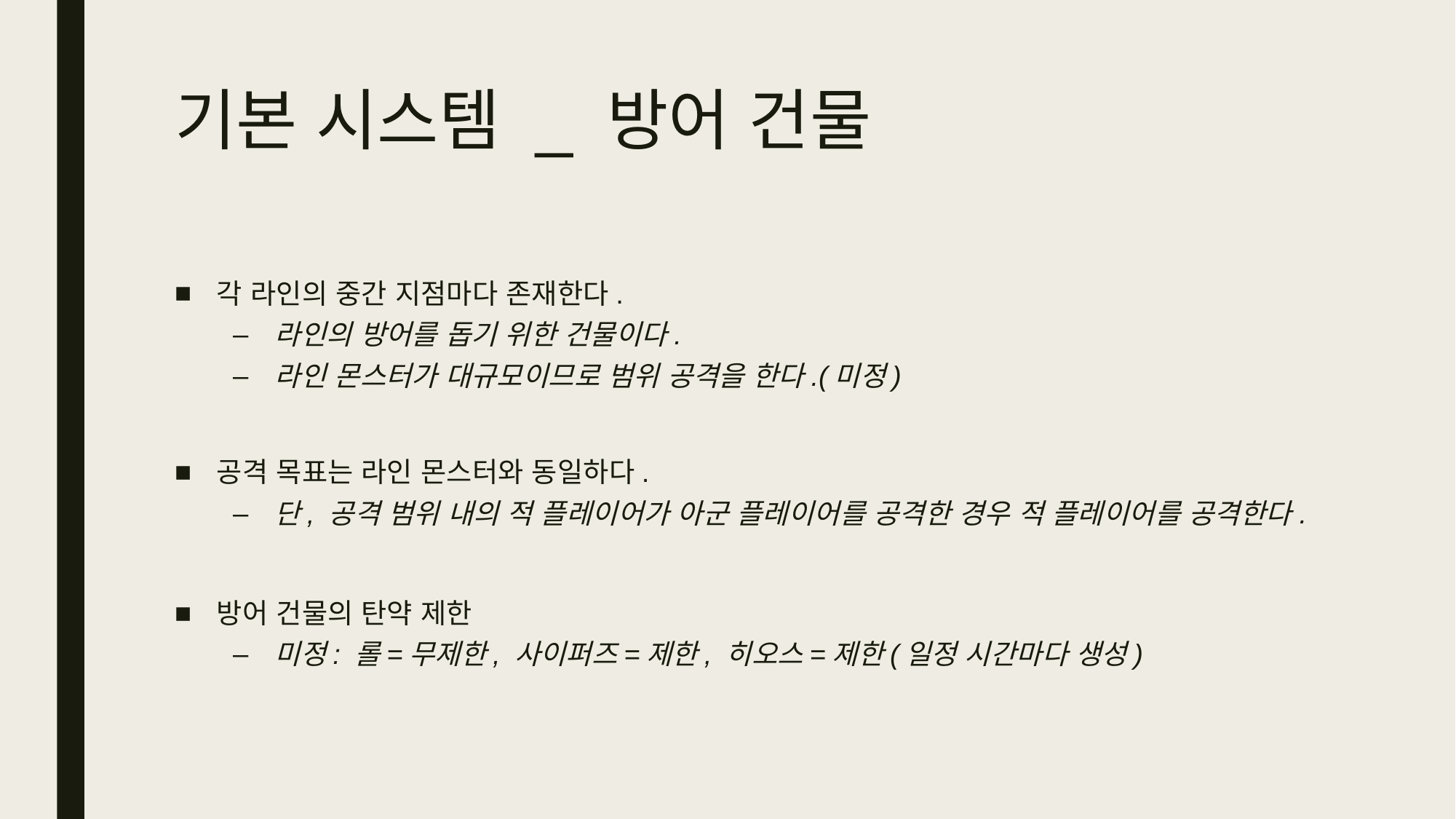

# 기본 시스템 _ 방어 건물
각 라인의 중간 지점마다 존재한다.
라인의 방어를 돕기 위한 건물이다.
라인 몬스터가 대규모이므로 범위 공격을 한다.(미정)

공격 목표는 라인 몬스터와 동일하다.
단, 공격 범위 내의 적 플레이어가 아군 플레이어를 공격한 경우 적 플레이어를 공격한다.

방어 건물의 탄약 제한
미정: 롤=무제한, 사이퍼즈=제한, 히오스=제한(일정 시간마다 생성)